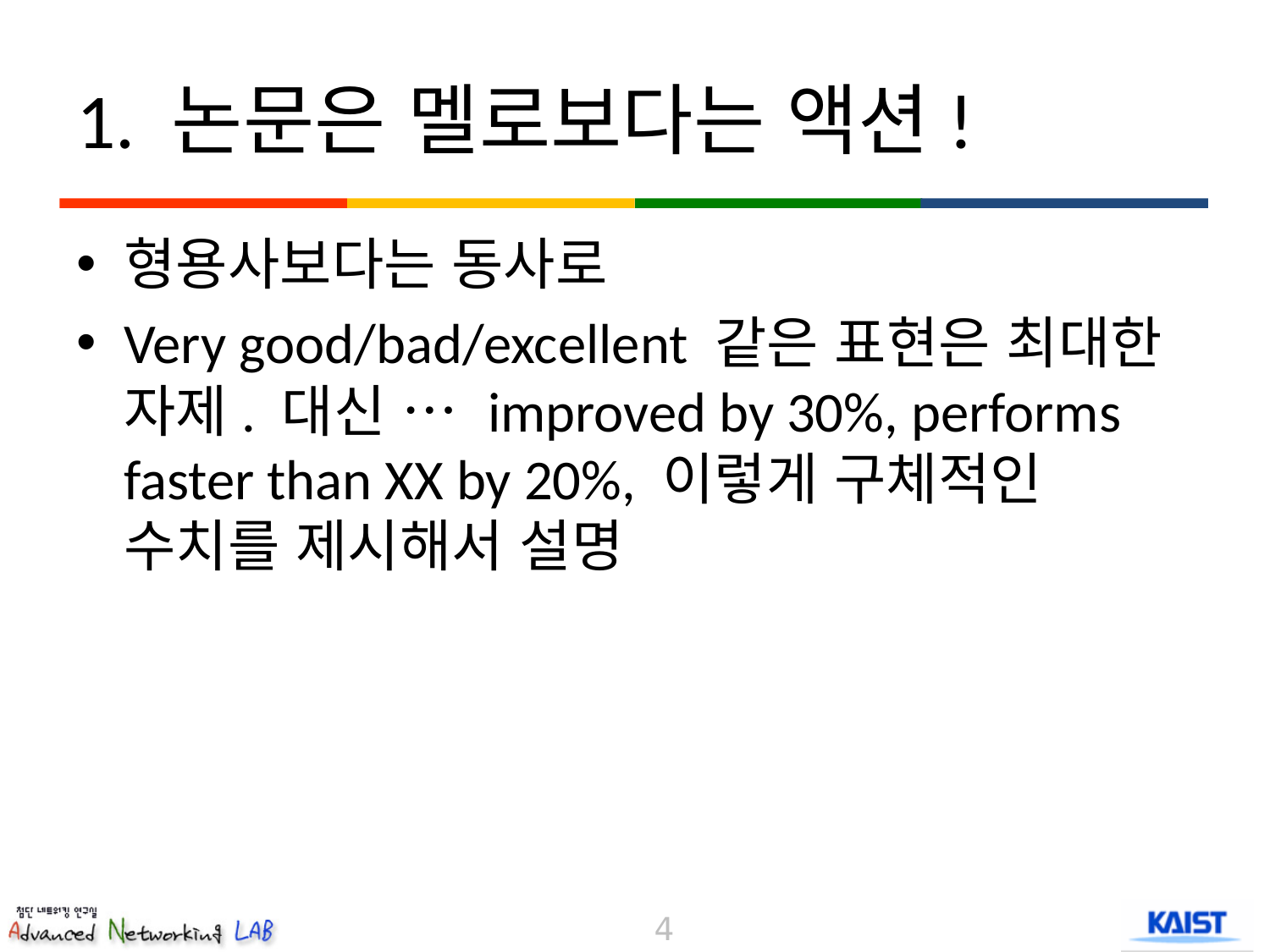

# 1. 논문은 멜로보다는 액션!
형용사보다는 동사로
Very good/bad/excellent 같은 표현은 최대한 자제. 대신 … improved by 30%, performs faster than XX by 20%, 이렇게 구체적인 수치를 제시해서 설명

4